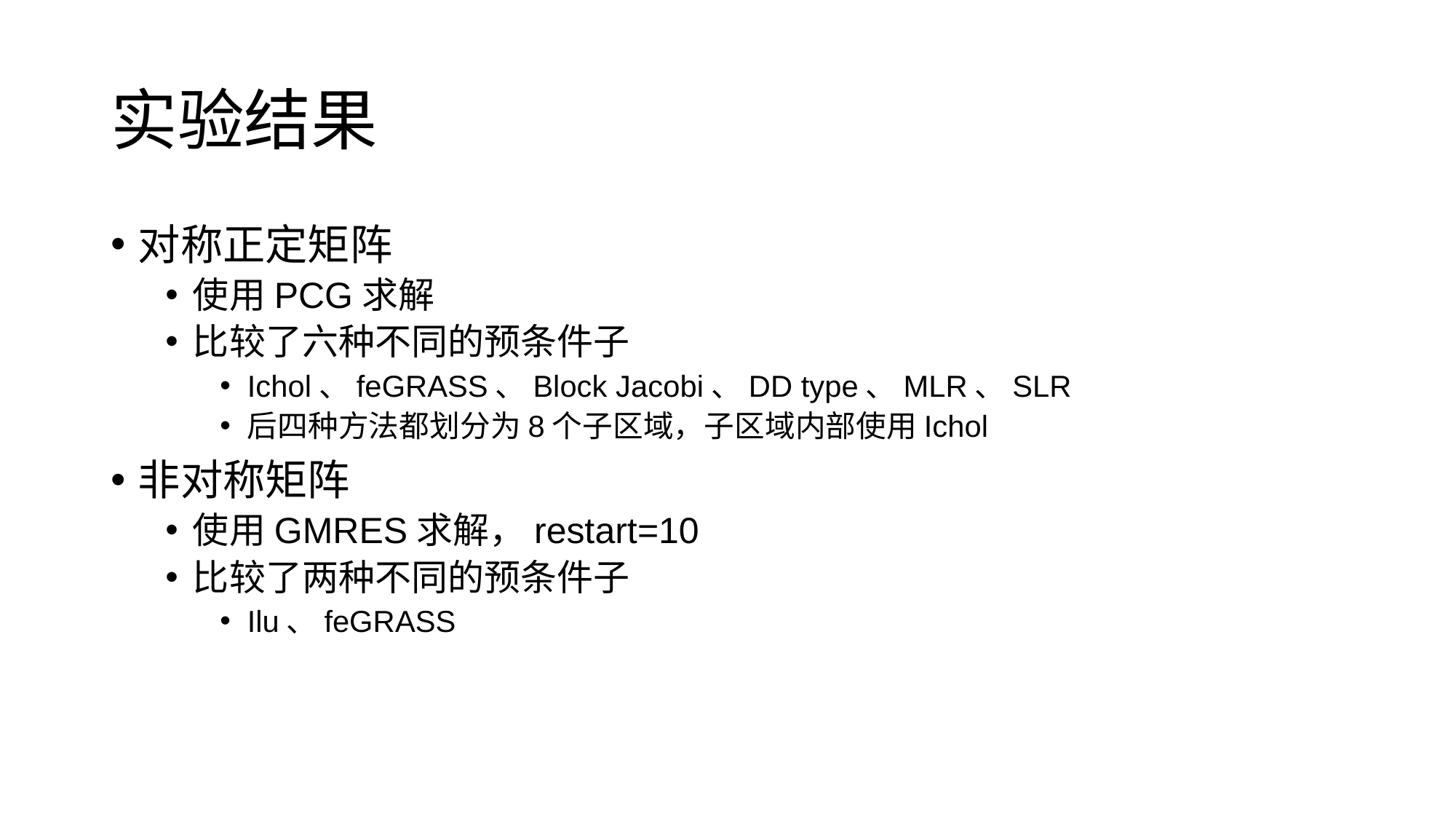

# 实验结果
对称正定矩阵
使用PCG求解
比较了六种不同的预条件子
Ichol、feGRASS、Block Jacobi、DD type、MLR、SLR
后四种方法都划分为8个子区域，子区域内部使用Ichol
非对称矩阵
使用GMRES求解，restart=10
比较了两种不同的预条件子
Ilu、feGRASS